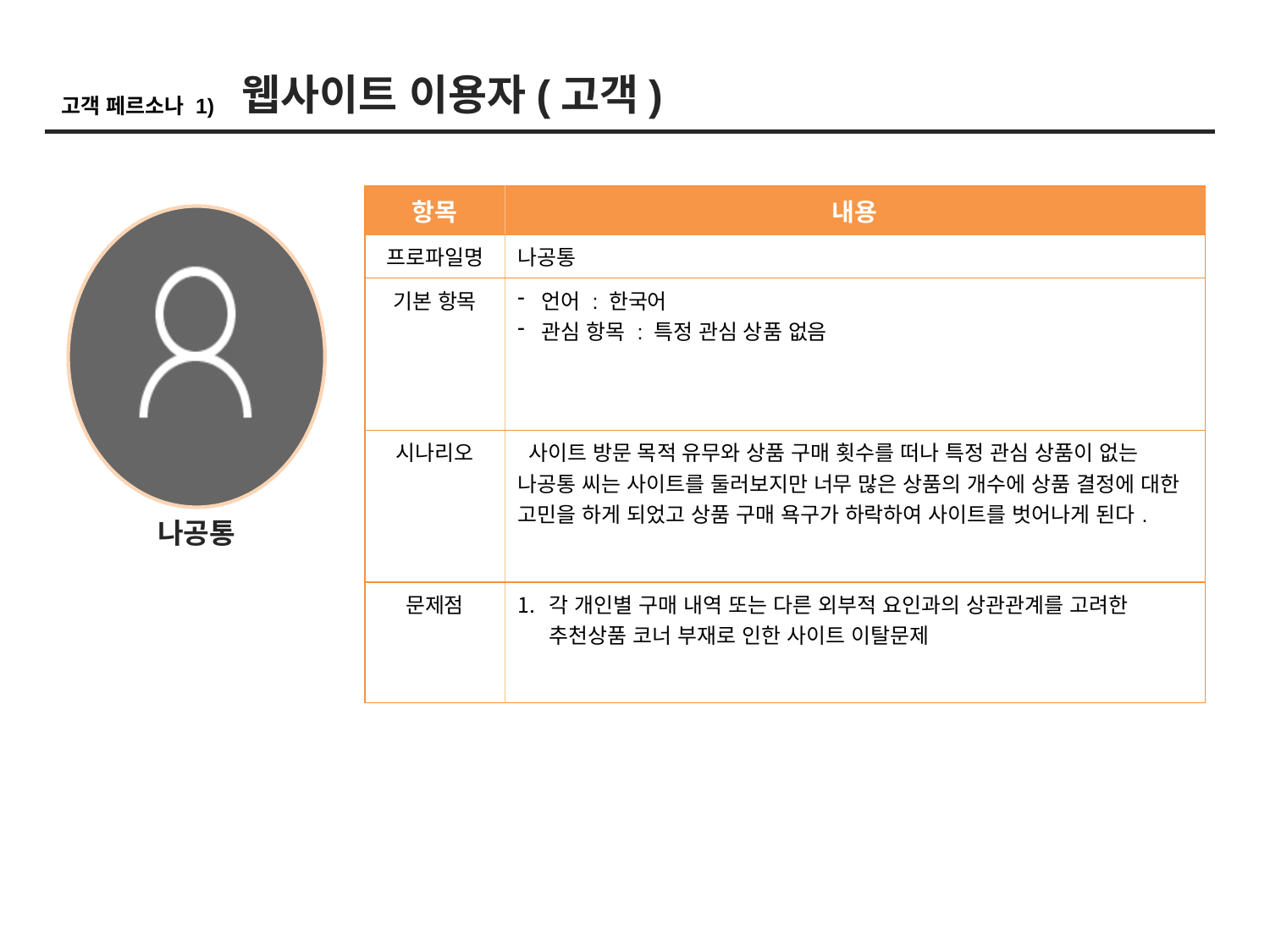

웹사이트 이용자(고객)
고객 페르소나 1)
| 항목 | 내용 |
| --- | --- |
| 프로파일명 | 나공통 |
| 기본 항목 | 언어 : 한국어 관심 항목 : 특정 관심 상품 없음 |
| 시나리오 | 사이트 방문 목적 유무와 상품 구매 횟수를 떠나 특정 관심 상품이 없는 나공통 씨는 사이트를 둘러보지만 너무 많은 상품의 개수에 상품 결정에 대한 고민을 하게 되었고 상품 구매 욕구가 하락하여 사이트를 벗어나게 된다. |
| 문제점 | 각 개인별 구매 내역 또는 다른 외부적 요인과의 상관관계를 고려한 추천상품 코너 부재로 인한 사이트 이탈문제 |

나공통